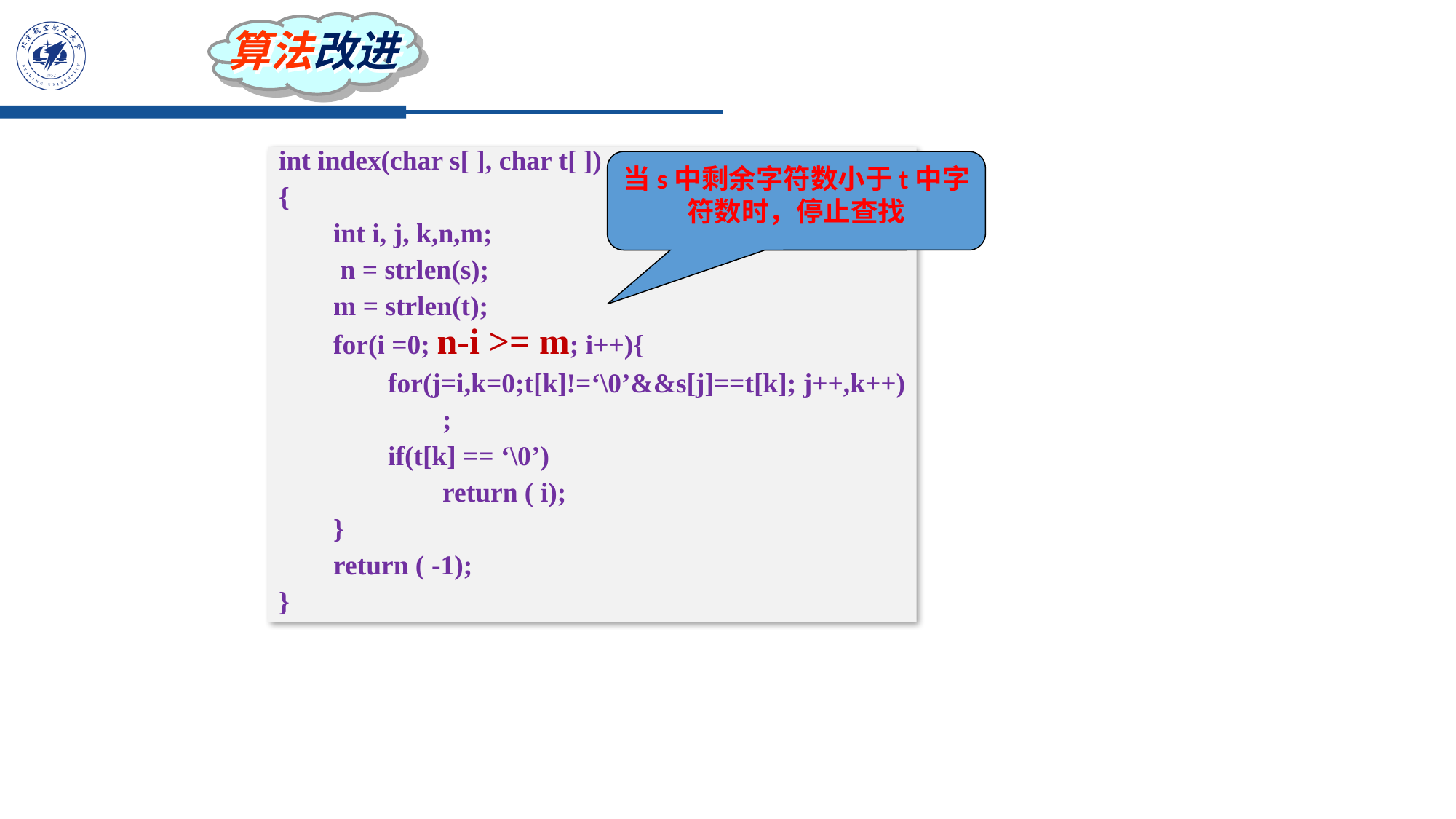

算法改进
int index(char s[ ], char t[ ])
{
int i, j, k,n,m;
 n = strlen(s);
m = strlen(t);
for(i =0; n-i >= m; i++){
for(j=i,k=0;t[k]!=‘\0’&&s[j]==t[k]; j++,k++)
;
if(t[k] == ‘\0’)
return ( i);
}
return ( -1);
}
当s中剩余字符数小于t中字符数时，停止查找